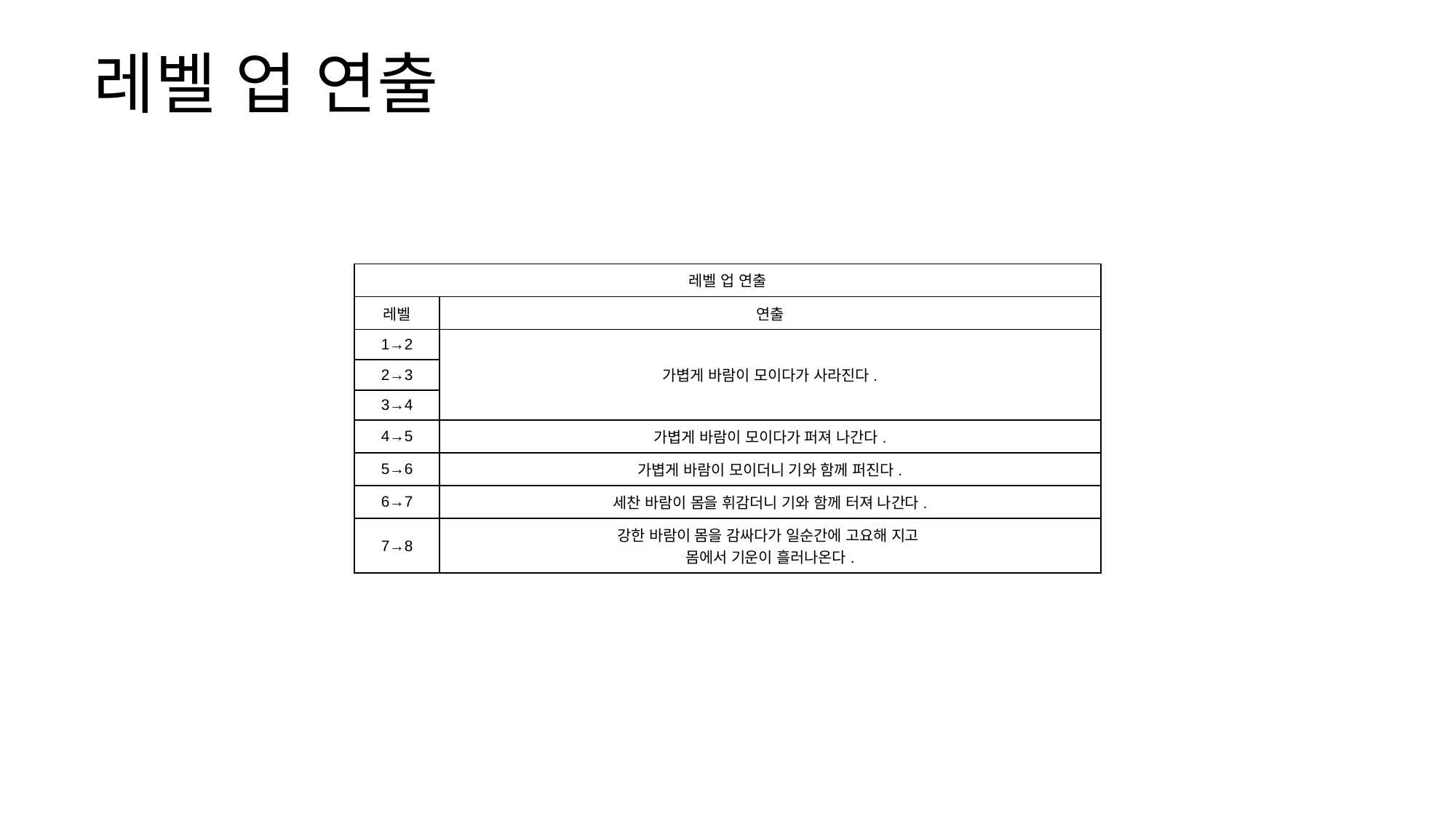

레벨 업 연출
| 레벨 업 연출 |  |
| --- | --- |
| 레벨 | 연출 |
| 1→2 | 가볍게 바람이 모이다가 사라진다. |
| 2→3 | 5 |
| 3→4 | 5 |
| 4→5 | 가볍게 바람이 모이다가 퍼져 나간다. |
| 5→6 | 가볍게 바람이 모이더니 기와 함께 퍼진다. |
| 6→7 | 세찬 바람이 몸을 휘감더니 기와 함께 터져 나간다. |
| 7→8 | 강한 바람이 몸을 감싸다가 일순간에 고요해 지고 몸에서 기운이 흘러나온다. |